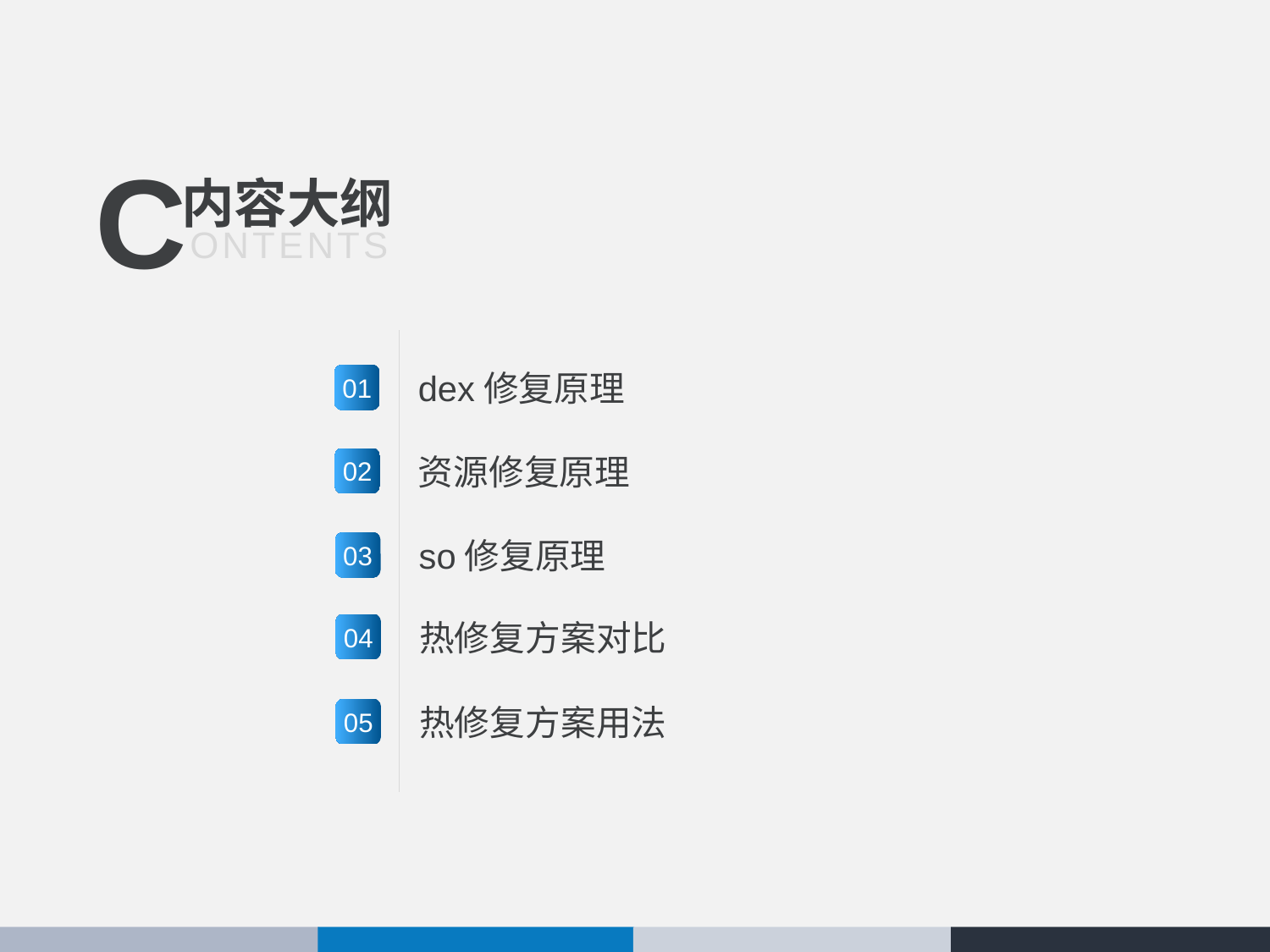

内容大纲
C
  ONTENTS
dex修复原理
01
资源修复原理
02
so修复原理
03
热修复方案对比
04
热修复方案用法
05